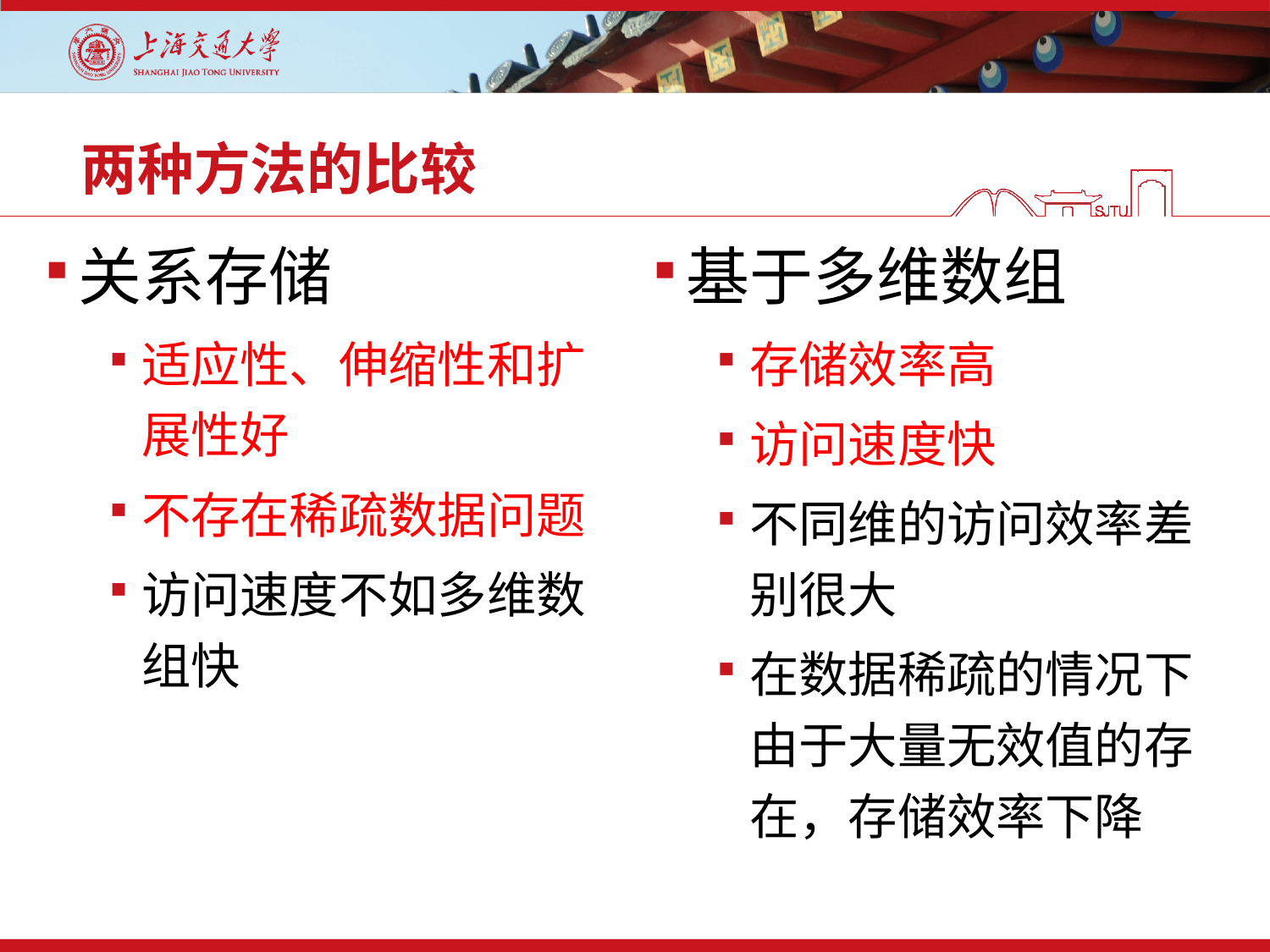

# 两种方法的比较
关系存储
适应性、伸缩性和扩展性好
不存在稀疏数据问题
访问速度不如多维数组快
基于多维数组
存储效率高
访问速度快
不同维的访问效率差别很大
在数据稀疏的情况下由于大量无效值的存在，存储效率下降